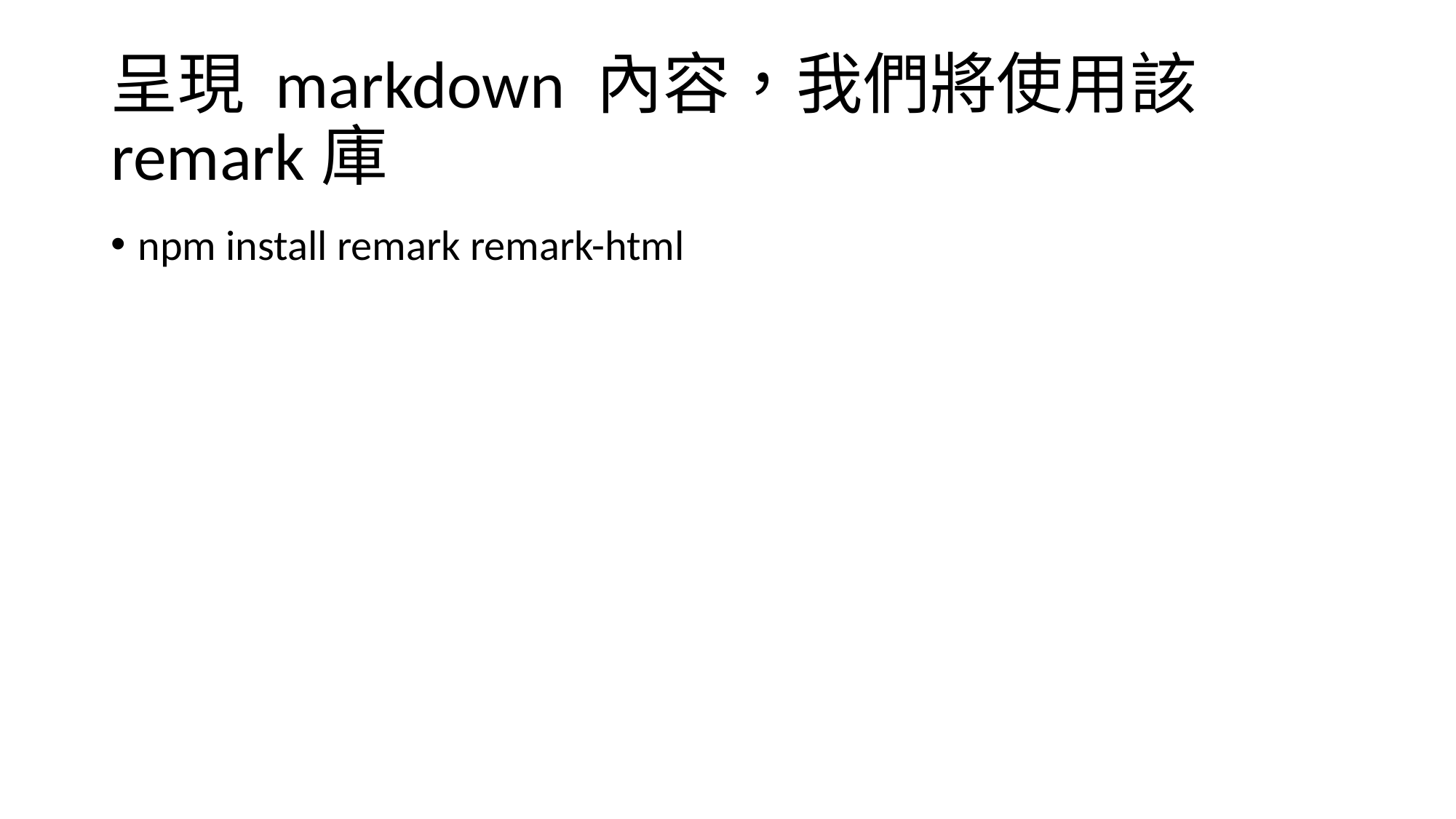

# 呈現 markdown 內容，我們將使用該remark庫
npm install remark remark-html